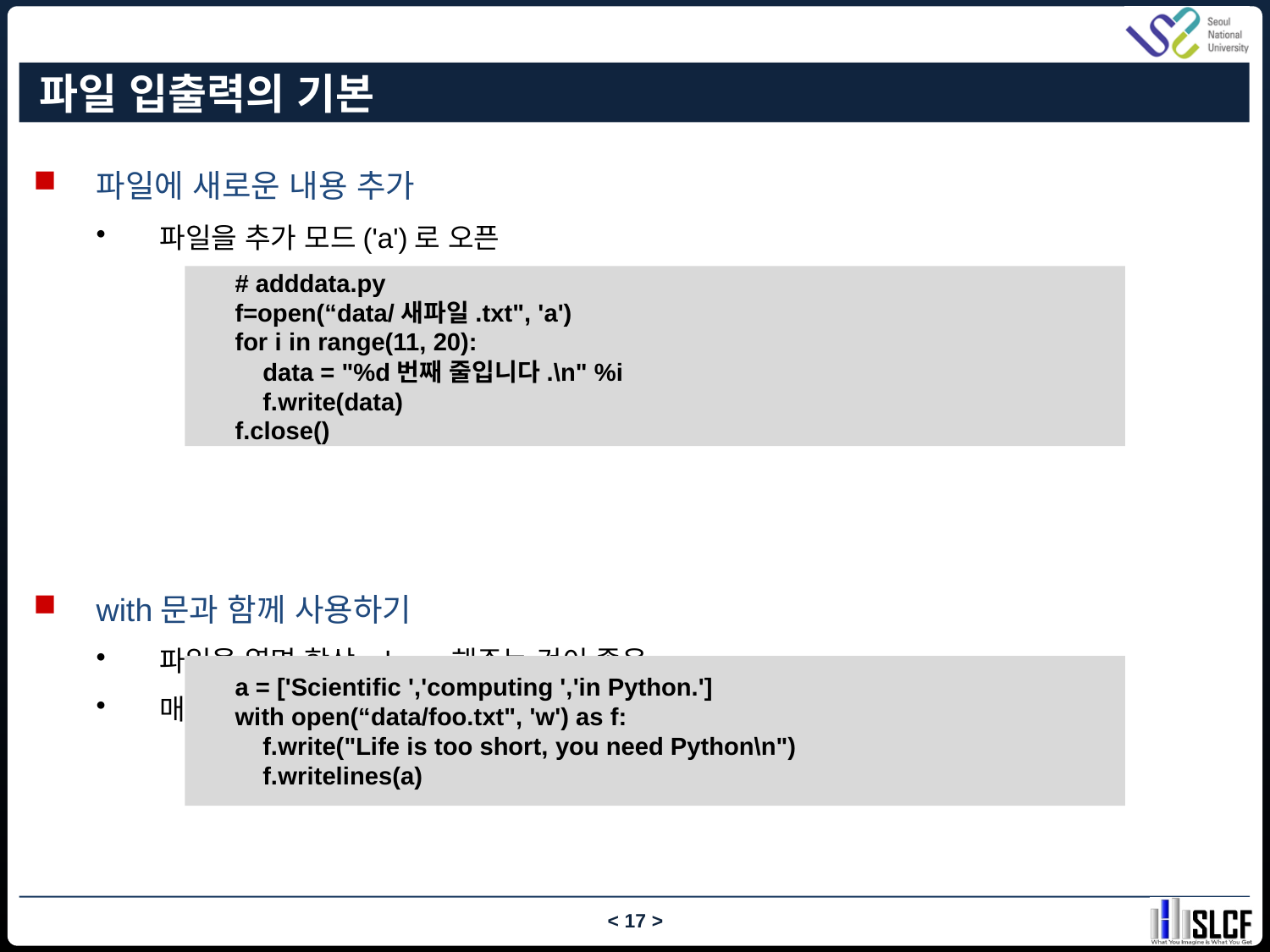

# 파일 입출력의 기본
파일에 새로운 내용 추가
파일을 추가 모드('a')로 오픈

with문과 함께 사용하기
파일을 열면 항상 close 해주는 것이 좋음
매번 닫아주는 것이 번거로울 경우 with문 사용

# adddata.py
f=open(“data/새파일.txt", 'a')
for i in range(11, 20):
    data = "%d번째 줄입니다.\n" %i
    f.write(data)
f.close()
a = ['Scientific ','computing ','in Python.']
with open(“data/foo.txt", 'w') as f:
    f.write("Life is too short, you need Python\n")
    f.writelines(a)